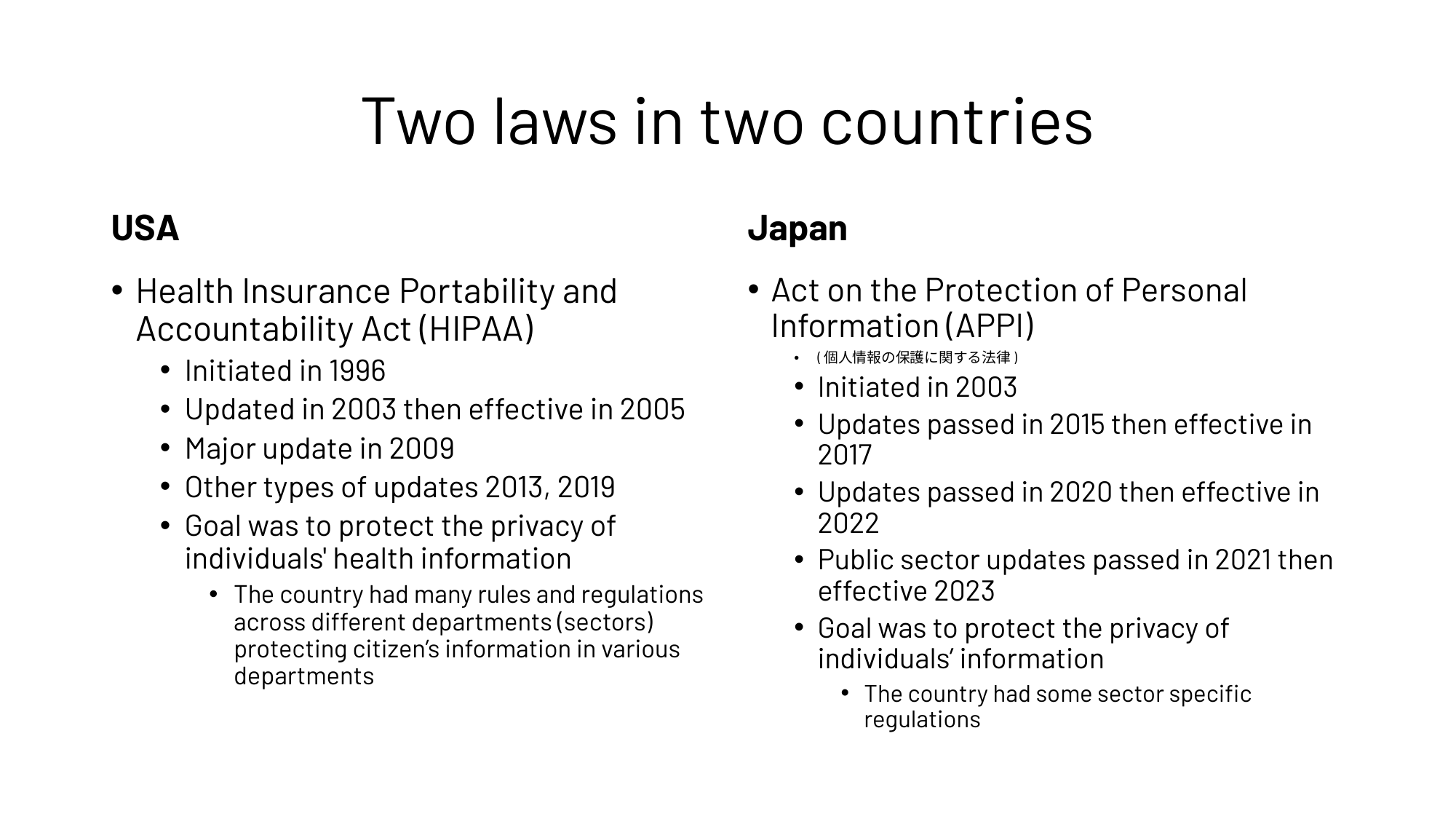

# Two laws in two countries
USA
Japan
Health Insurance Portability and Accountability Act (HIPAA)
Initiated in 1996
Updated in 2003 then effective in 2005
Major update in 2009
Other types of updates 2013, 2019
Goal was to protect the privacy of individuals' health information
The country had many rules and regulations across different departments (sectors) protecting citizen’s information in various departments
Act on the Protection of Personal Information (APPI)
(個人情報の保護に関する法律)
Initiated in 2003
Updates passed in 2015 then effective in 2017
Updates passed in 2020 then effective in 2022
Public sector updates passed in 2021 then effective 2023
Goal was to protect the privacy of individuals’ information
The country had some sector specific regulations